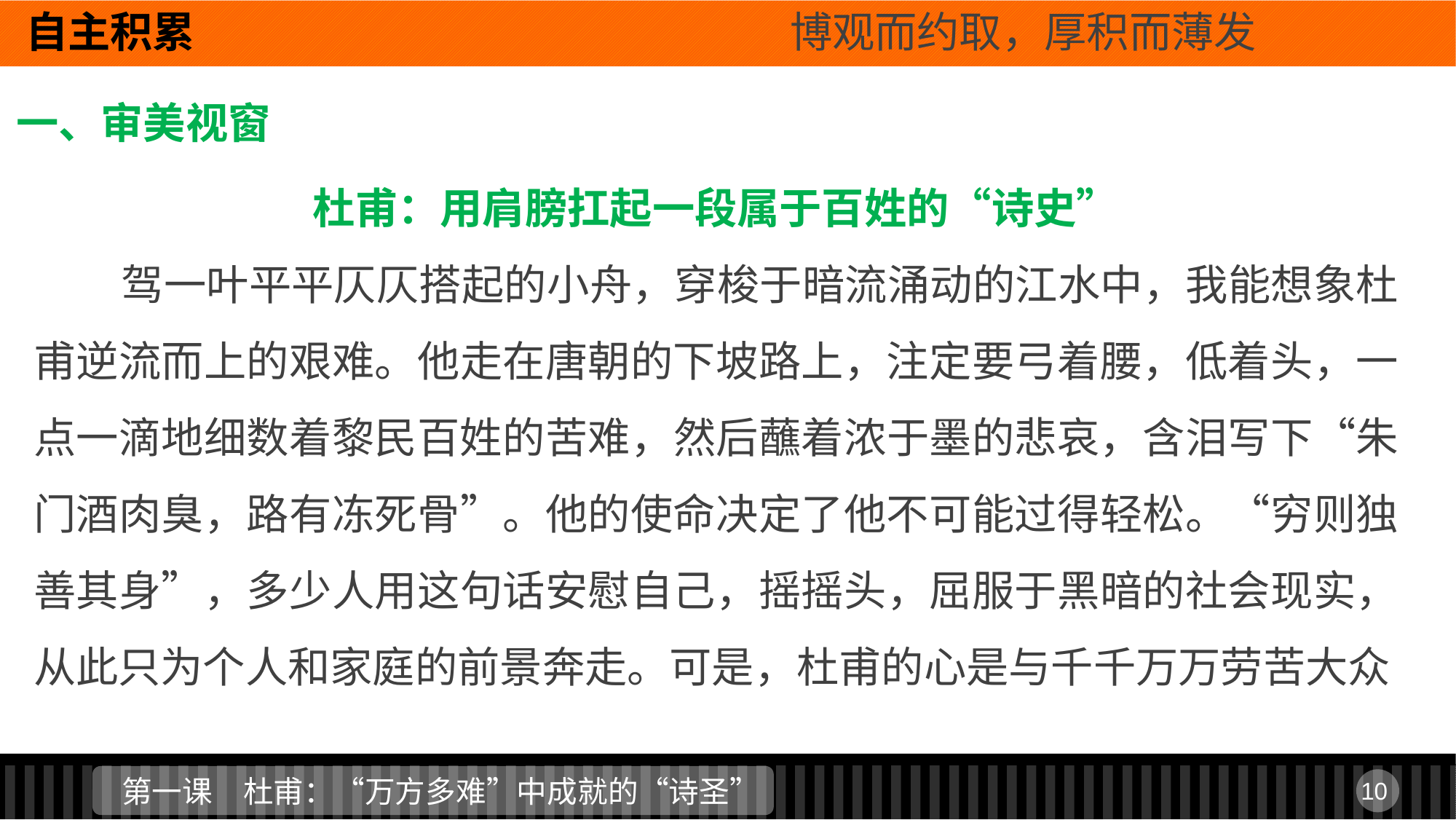

自主积累        					博观而约取，厚积而薄发

一、审美视窗
杜甫：用肩膀扛起一段属于百姓的“诗史”
        驾一叶平平仄仄搭起的小舟，穿梭于暗流涌动的江水中，我能想象杜甫逆流而上的艰难。他走在唐朝的下坡路上，注定要弓着腰，低着头，一点一滴地细数着黎民百姓的苦难，然后蘸着浓于墨的悲哀，含泪写下“朱门酒肉臭，路有冻死骨”。他的使命决定了他不可能过得轻松。“穷则独善其身”，多少人用这句话安慰自己，摇摇头，屈服于黑暗的社会现实，从此只为个人和家庭的前景奔走。可是，杜甫的心是与千千万万劳苦大众